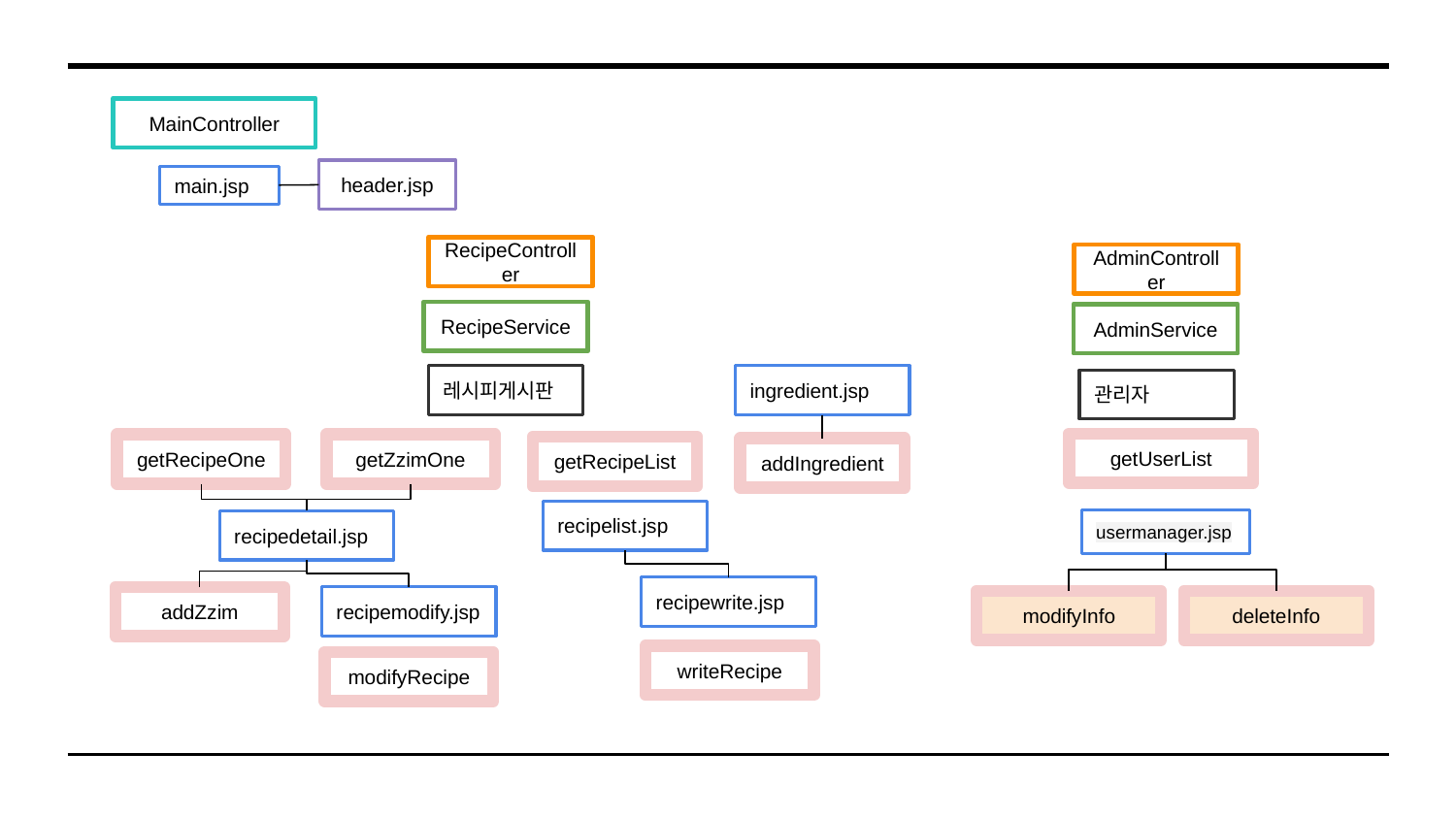

MainController
header.jsp
main.jsp
RecipeController
AdminController
RecipeService
AdminService
ingredient.jsp
레시피게시판
관리자
getUserList
getRecipeOne
getZzimOne
getRecipeList
addIngredient
recipelist.jsp
usermanager.jsp
recipedetail.jsp
recipewrite.jsp
addZzim
recipemodify.jsp
modifyInfo
deleteInfo
writeRecipe
modifyRecipe